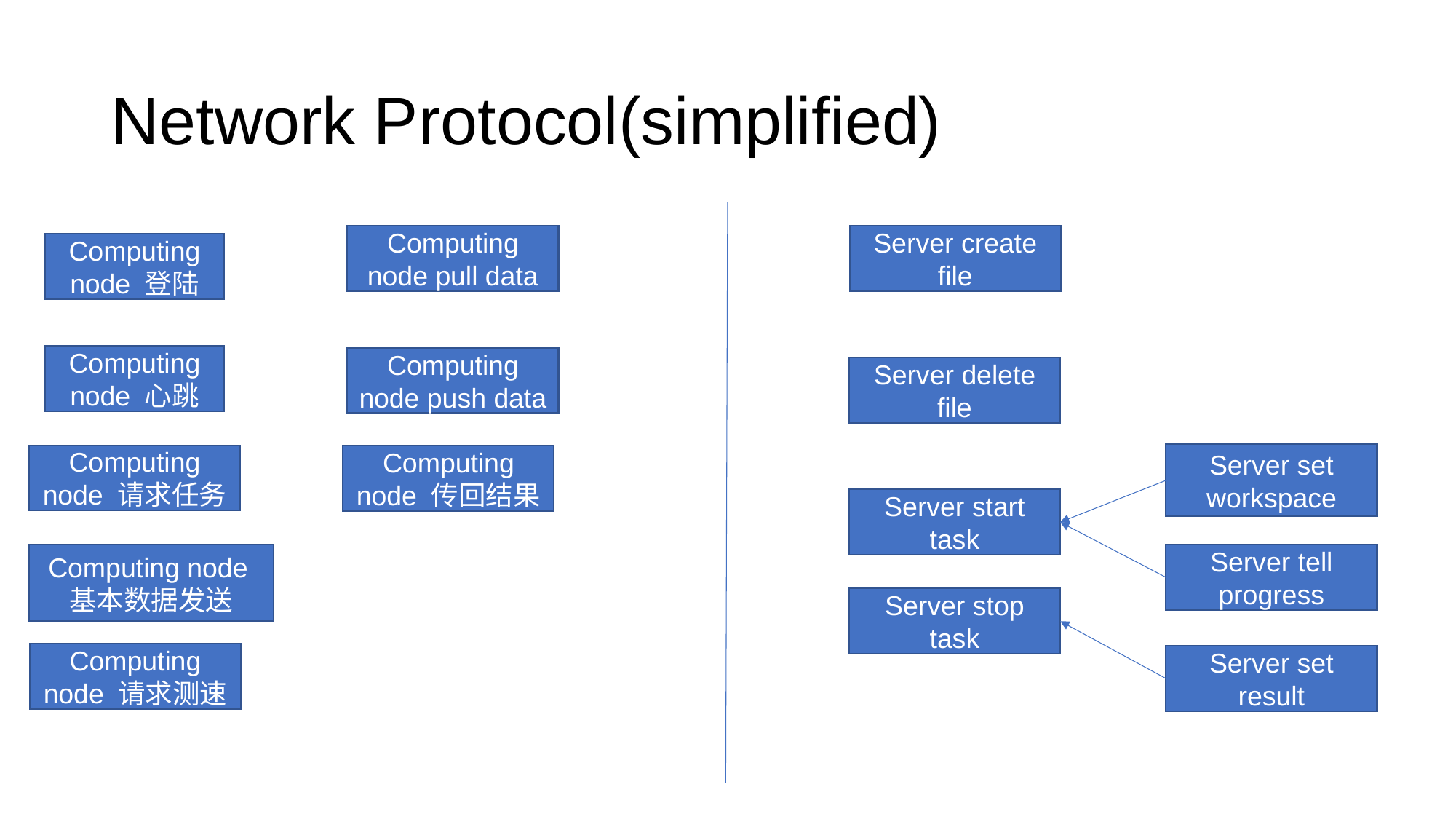

# Network Protocol(simplified)
Computing node pull data
Server create file
Computing node 登陆
Computing node 心跳
Computing node push data
Server delete file
Server set workspace
Computing node 请求任务
Computing node 传回结果
Server start task
Computing node基本数据发送
Server tell progress
Server stop task
Computing node 请求测速
Server set result